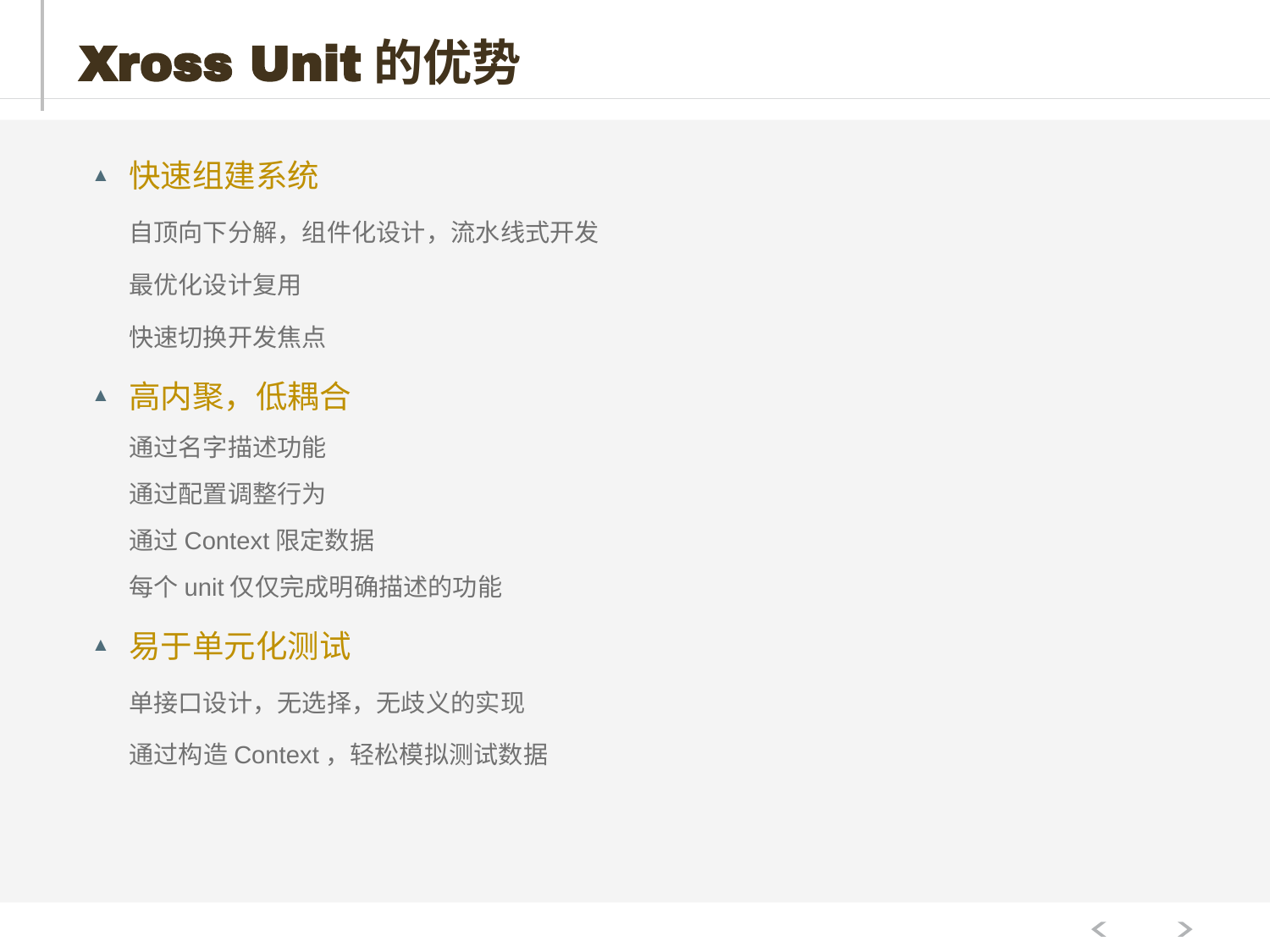

# Xross Unit的优势
快速组建系统
自顶向下分解，组件化设计，流水线式开发
最优化设计复用
快速切换开发焦点
高内聚，低耦合
通过名字描述功能
通过配置调整行为
通过Context限定数据
每个unit仅仅完成明确描述的功能
易于单元化测试
单接口设计，无选择，无歧义的实现
通过构造Context，轻松模拟测试数据